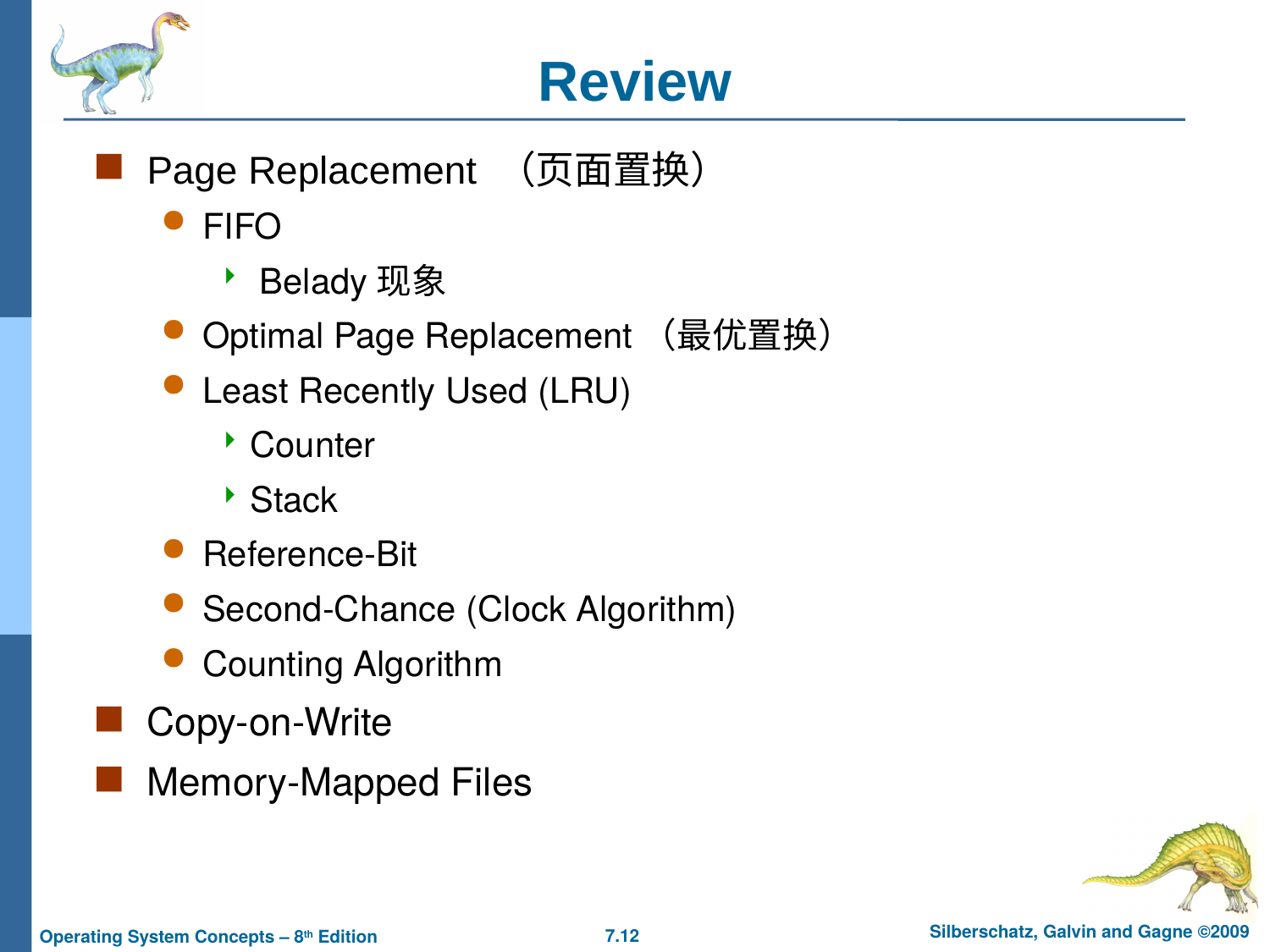

# Review
Page Replacement （页面置换）
FIFO
 Belady现象
Optimal Page Replacement（最优置换）
Least Recently Used (LRU)
Counter
Stack
Reference-Bit
Second-Chance (Clock Algorithm)
Counting Algorithm
Copy-on-Write
Memory-Mapped Files